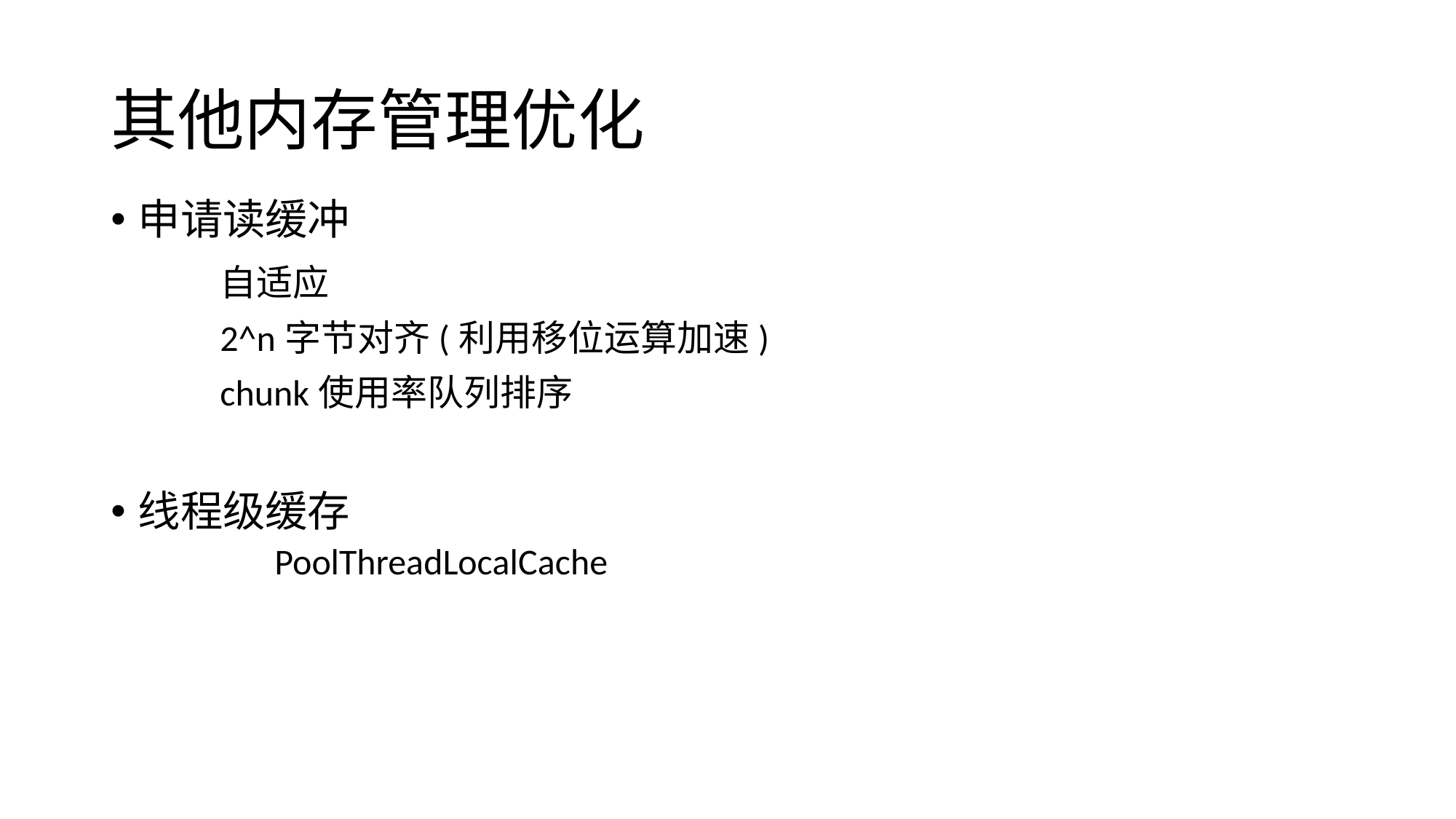

# 其他内存管理优化
申请读缓冲
	自适应
	2^n字节对齐(利用移位运算加速)
	chunk使用率队列排序

线程级缓存
	PoolThreadLocalCache